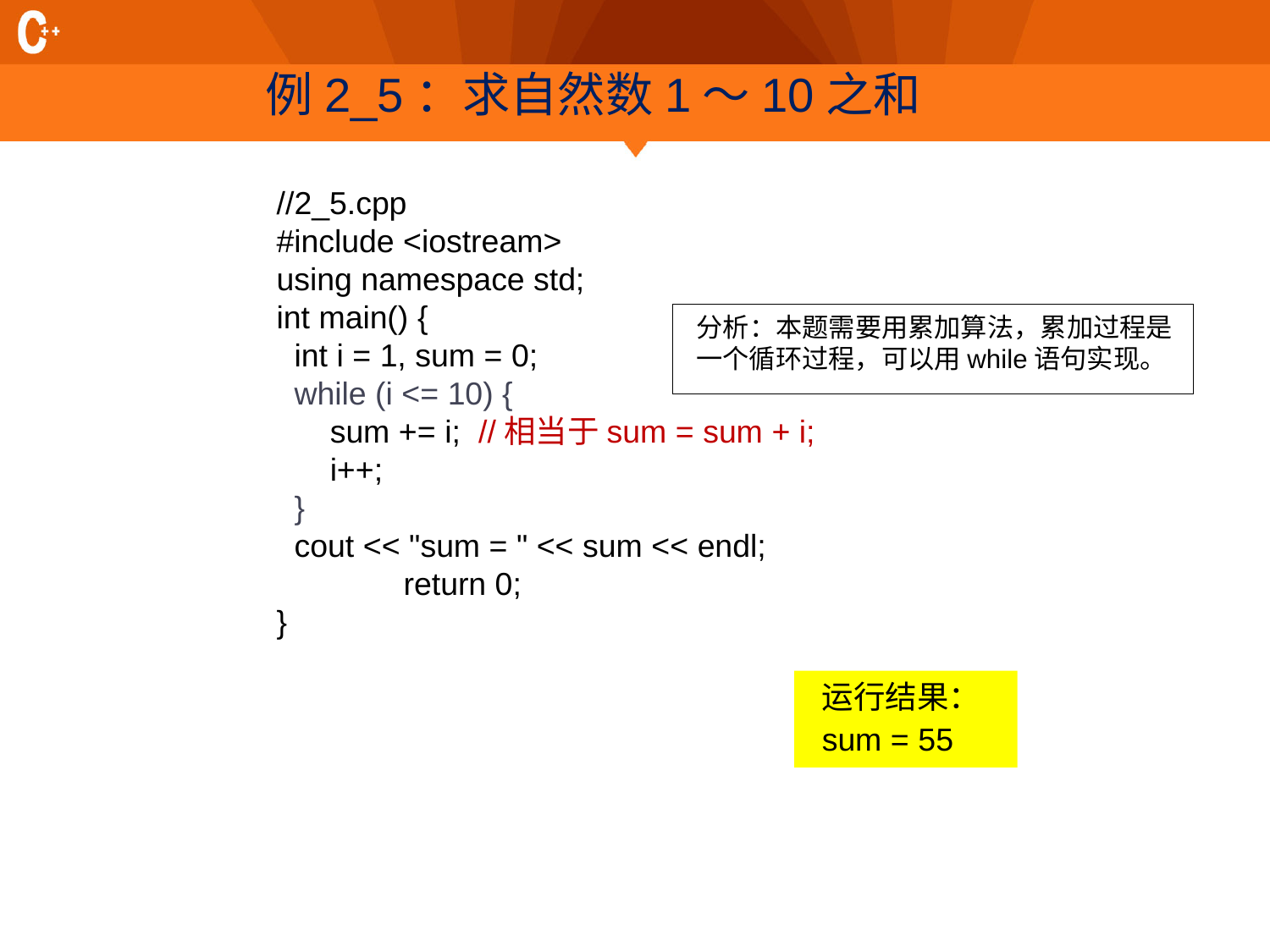

# 例2_5：求自然数1～10之和
//2_5.cpp
#include <iostream>
using namespace std;
int main() {
  int i = 1, sum = 0;
  while (i <= 10) {
      sum += i;  //相当于sum = sum + i;
      i++;
  }
  cout << "sum = " << sum << endl;
	return 0;
}
分析：本题需要用累加算法，累加过程是一个循环过程，可以用while语句实现。
运行结果：
sum = 55